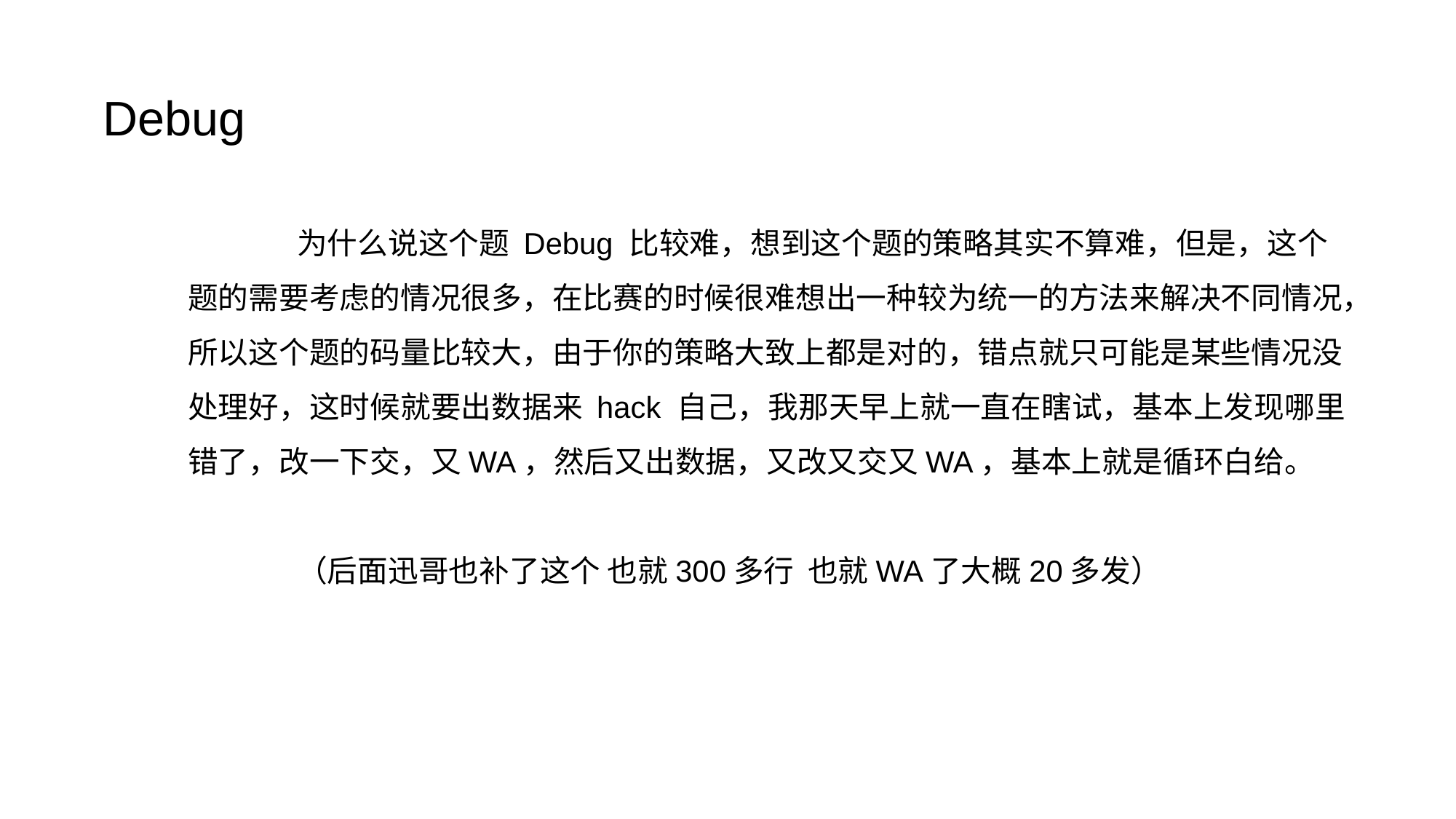

Debug
	为什么说这个题 Debug 比较难，想到这个题的策略其实不算难，但是，这个题的需要考虑的情况很多，在比赛的时候很难想出一种较为统一的方法来解决不同情况，所以这个题的码量比较大，由于你的策略大致上都是对的，错点就只可能是某些情况没处理好，这时候就要出数据来 hack 自己，我那天早上就一直在瞎试，基本上发现哪里错了，改一下交，又WA，然后又出数据，又改又交又WA，基本上就是循环白给。

	（后面迅哥也补了这个 也就300多行  也就WA了大概20多发）